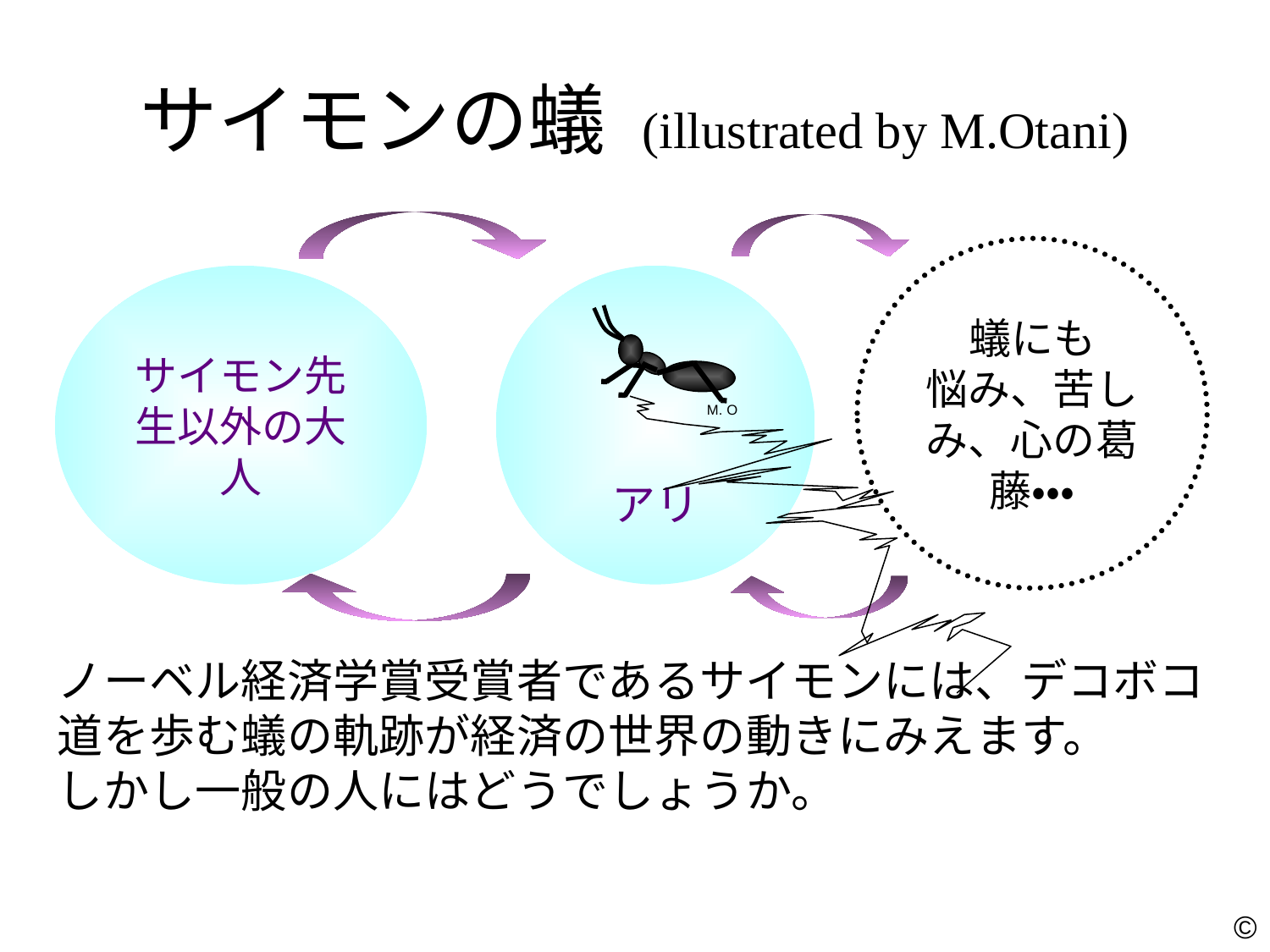

# サイモンの蟻 (illustrated by M.Otani)

蟻にも
悩み、苦しみ、心の葛藤・・・
サイモン先生以外の大人
アリ

M. O

ノーベル経済学賞受賞者であるサイモンには、デコボコ道を歩む蟻の軌跡が経済の世界の動きにみえます。
しかし一般の人にはどうでしょうか。
©
“サイモンの蟻”は年齢、経験により
テレビ画面等のとらえ方は全く異なることを教える。